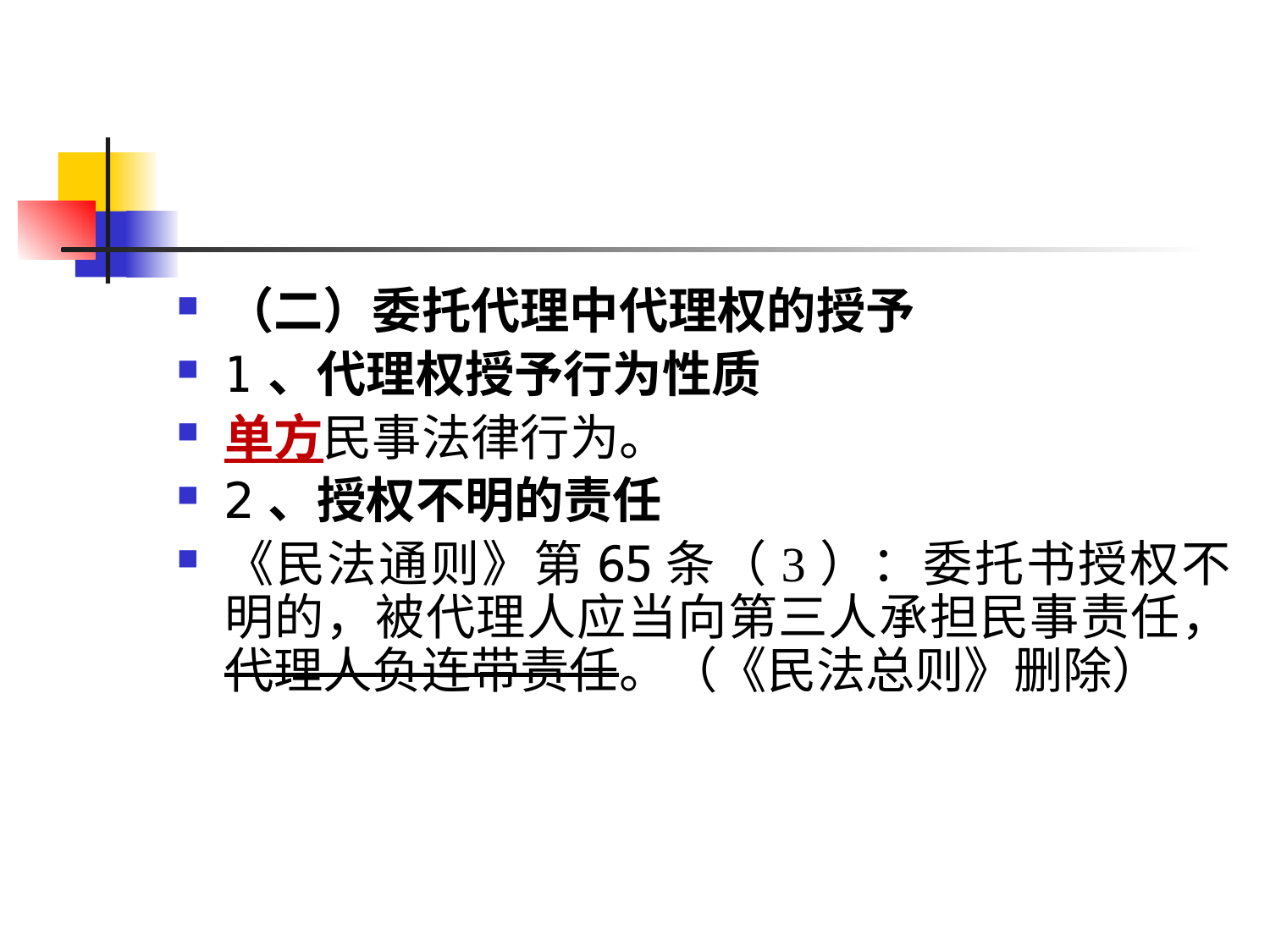

#
（二）委托代理中代理权的授予
1、代理权授予行为性质
单方民事法律行为。
2、授权不明的责任
《民法通则》第65条（3）：委托书授权不明的，被代理人应当向第三人承担民事责任，代理人负连带责任。（《民法总则》删除）